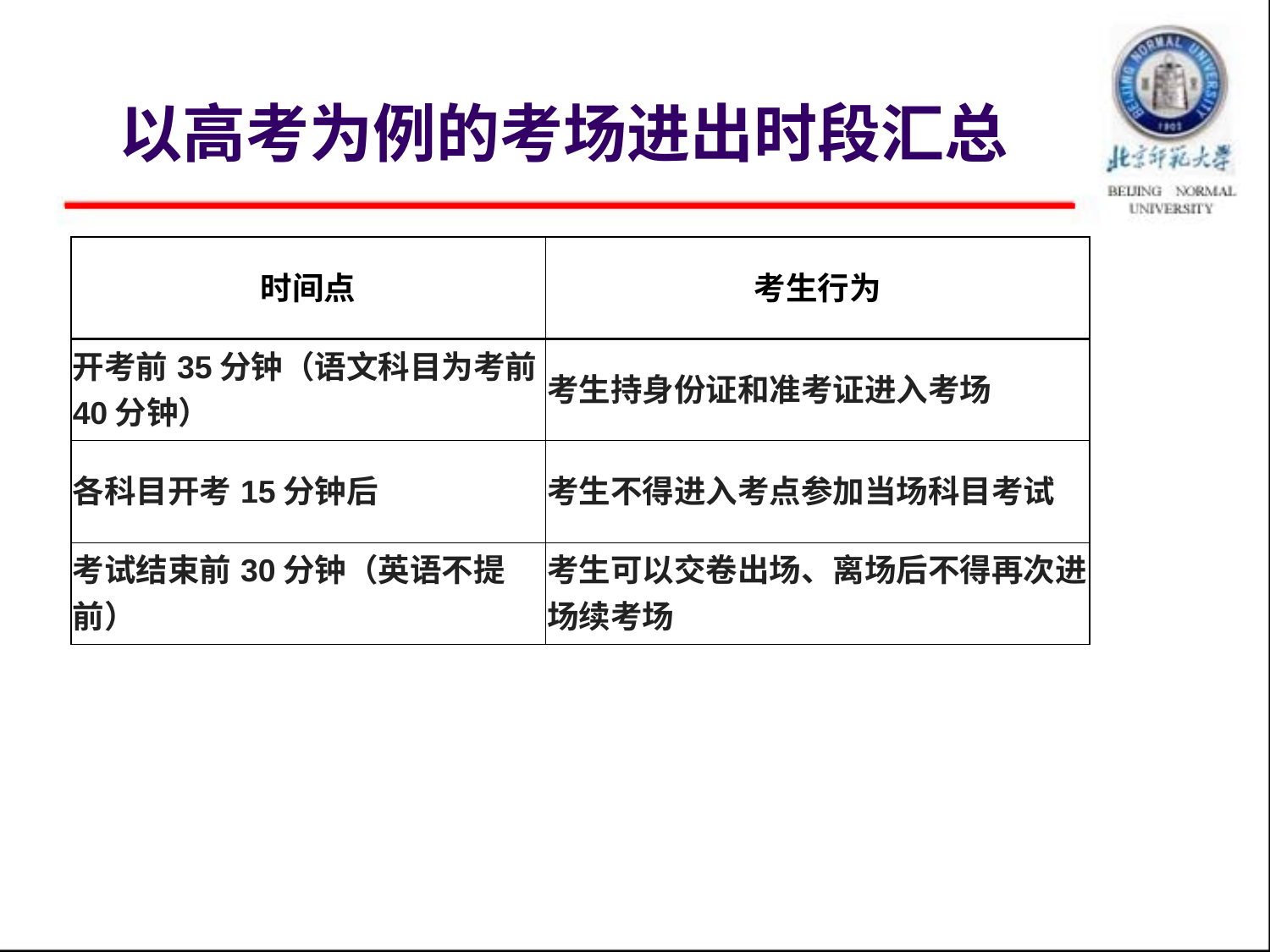

# 以高考为例的考场进出时段汇总
| 时间点 | 考生行为 |
| --- | --- |
| 开考前35分钟（语文科目为考前40分钟） | 考生持身份证和准考证进入考场 |
| 各科目开考15分钟后 | 考生不得进入考点参加当场科目考试 |
| 考试结束前30分钟（英语不提前） | 考生可以交卷出场、离场后不得再次进场续考场 |